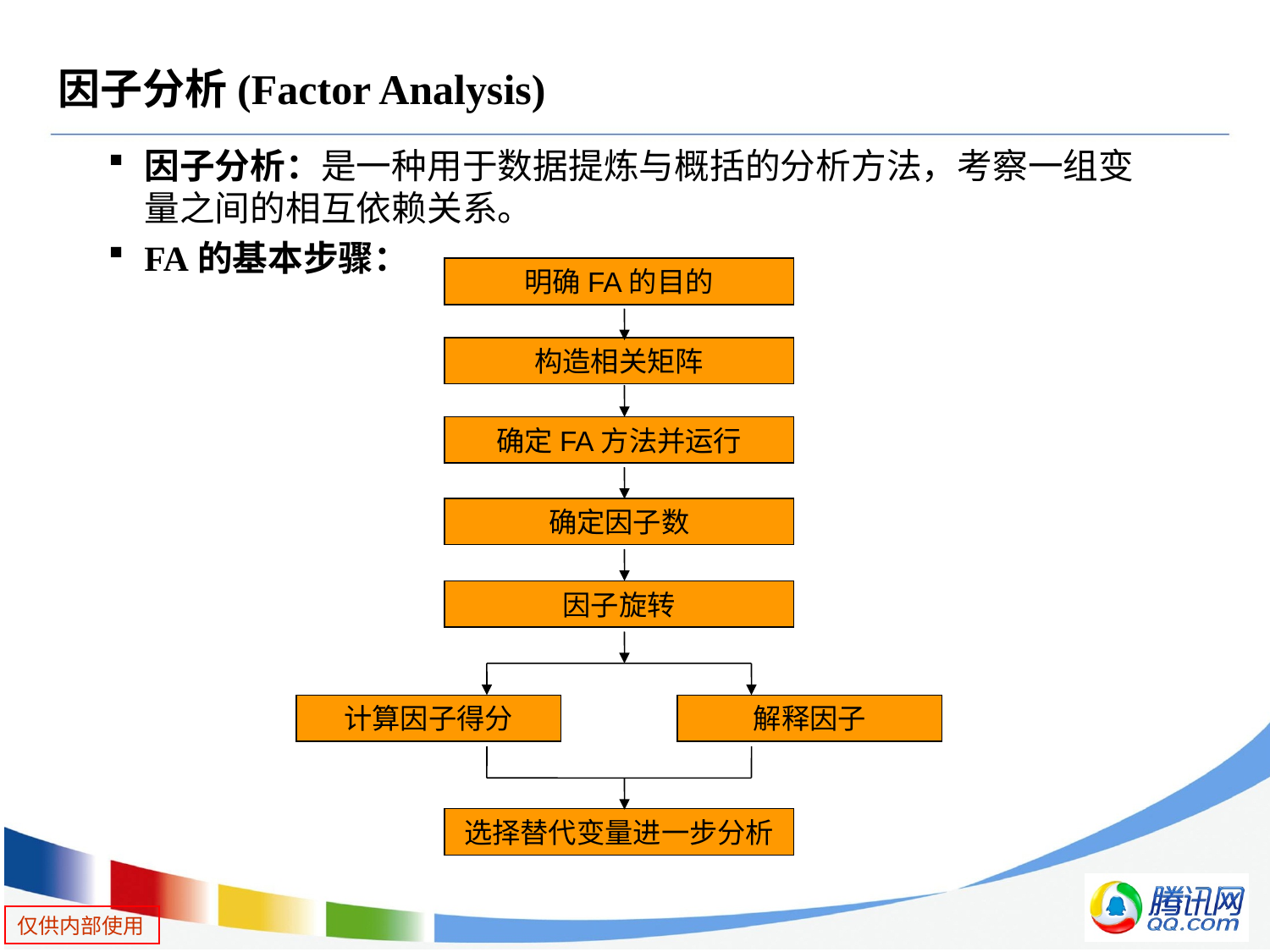

# 因子分析(Factor Analysis)
因子分析：是一种用于数据提炼与概括的分析方法，考察一组变量之间的相互依赖关系。
FA的基本步骤：
明确FA的目的

构造相关矩阵

确定FA方法并运行

确定因子数

因子旋转

计算因子得分
解释因子

选择替代变量进一步分析